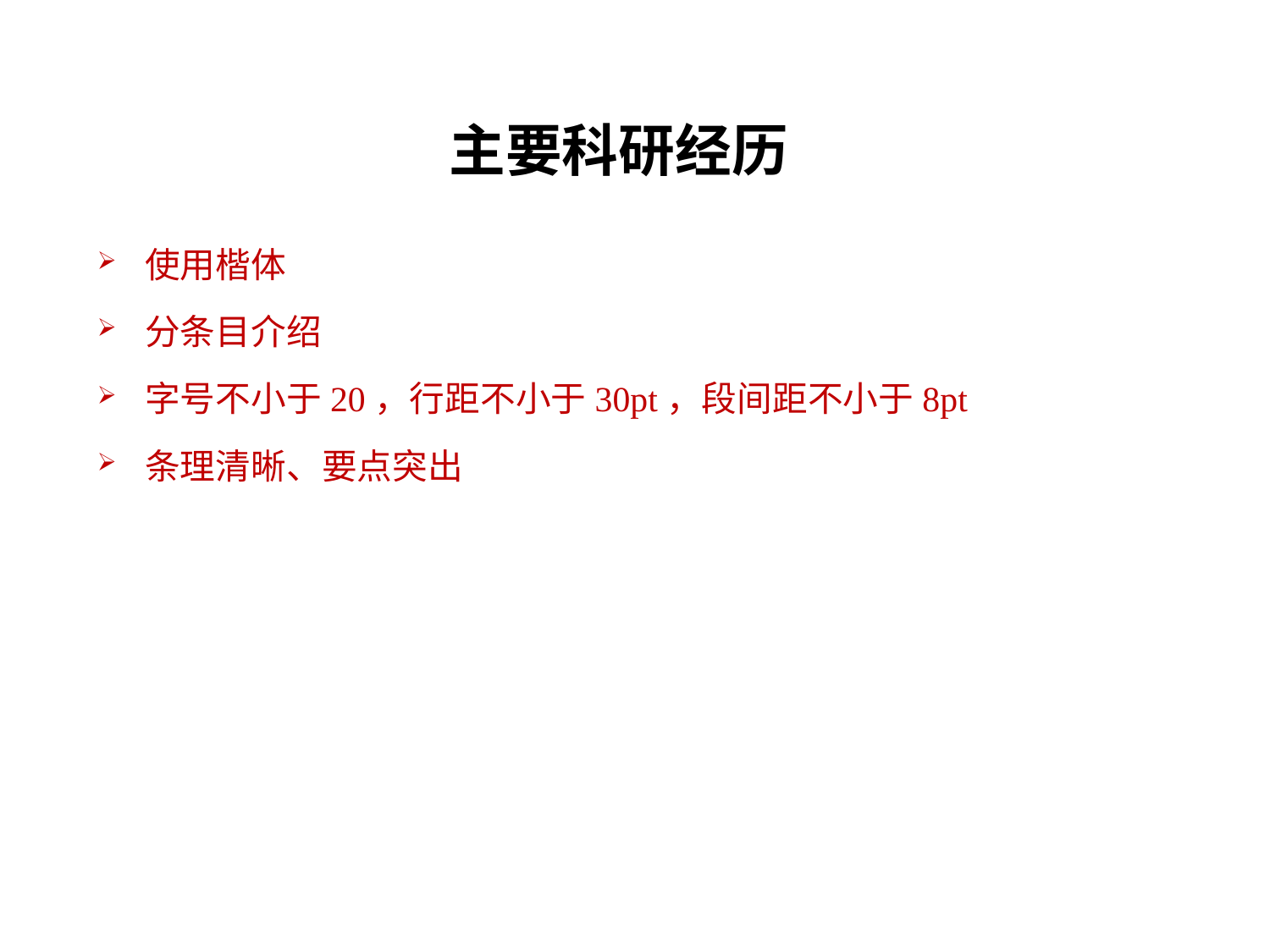

主要科研经历
使用楷体
分条目介绍
字号不小于20，行距不小于30pt，段间距不小于8pt
条理清晰、要点突出